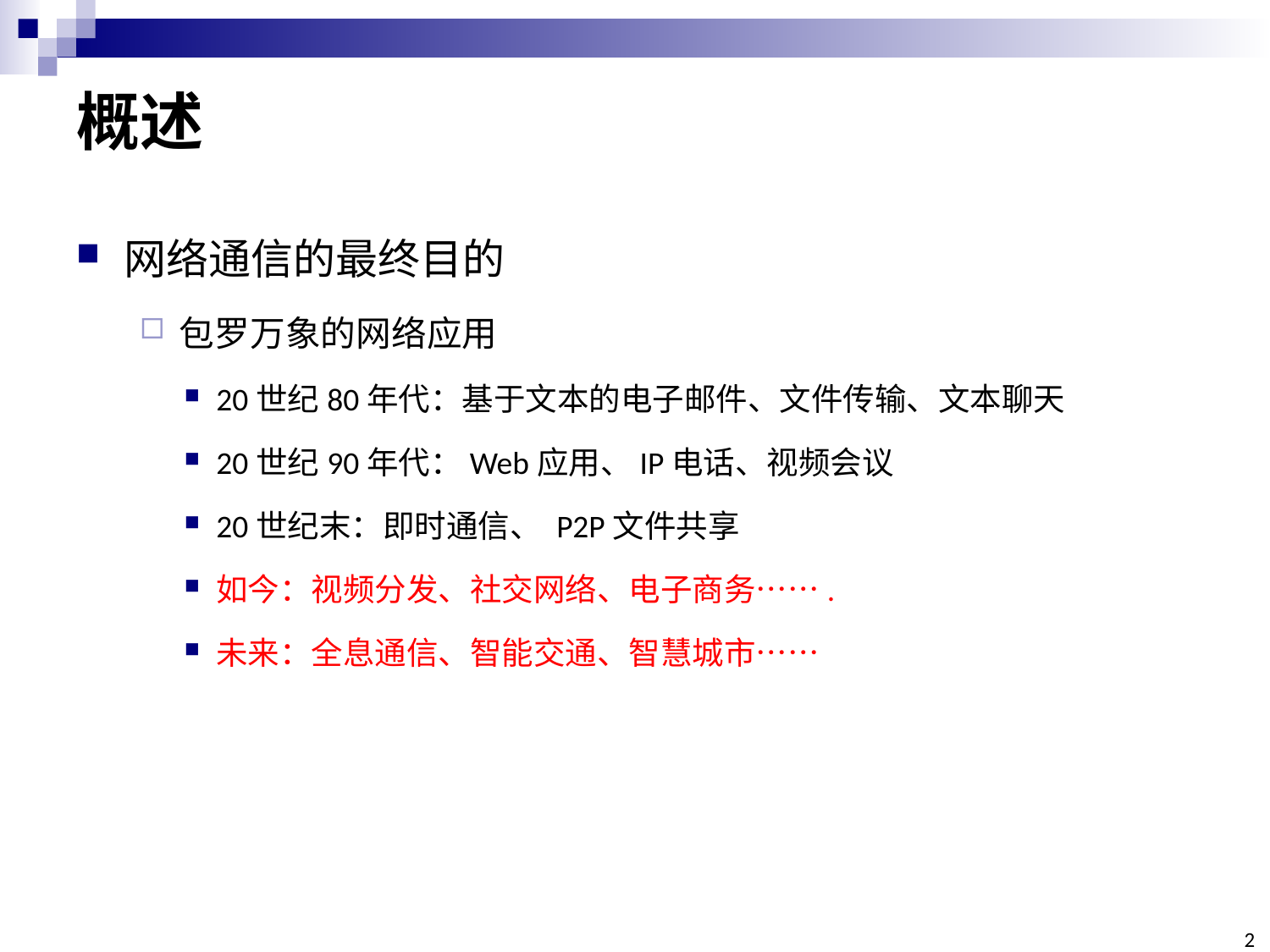

# 概述
网络通信的最终目的
包罗万象的网络应用
20世纪80年代：基于文本的电子邮件、文件传输、文本聊天
20世纪90年代：Web应用、IP电话、视频会议
20世纪末：即时通信、 P2P文件共享
如今：视频分发、社交网络、电子商务…….
未来：全息通信、智能交通、智慧城市……
2